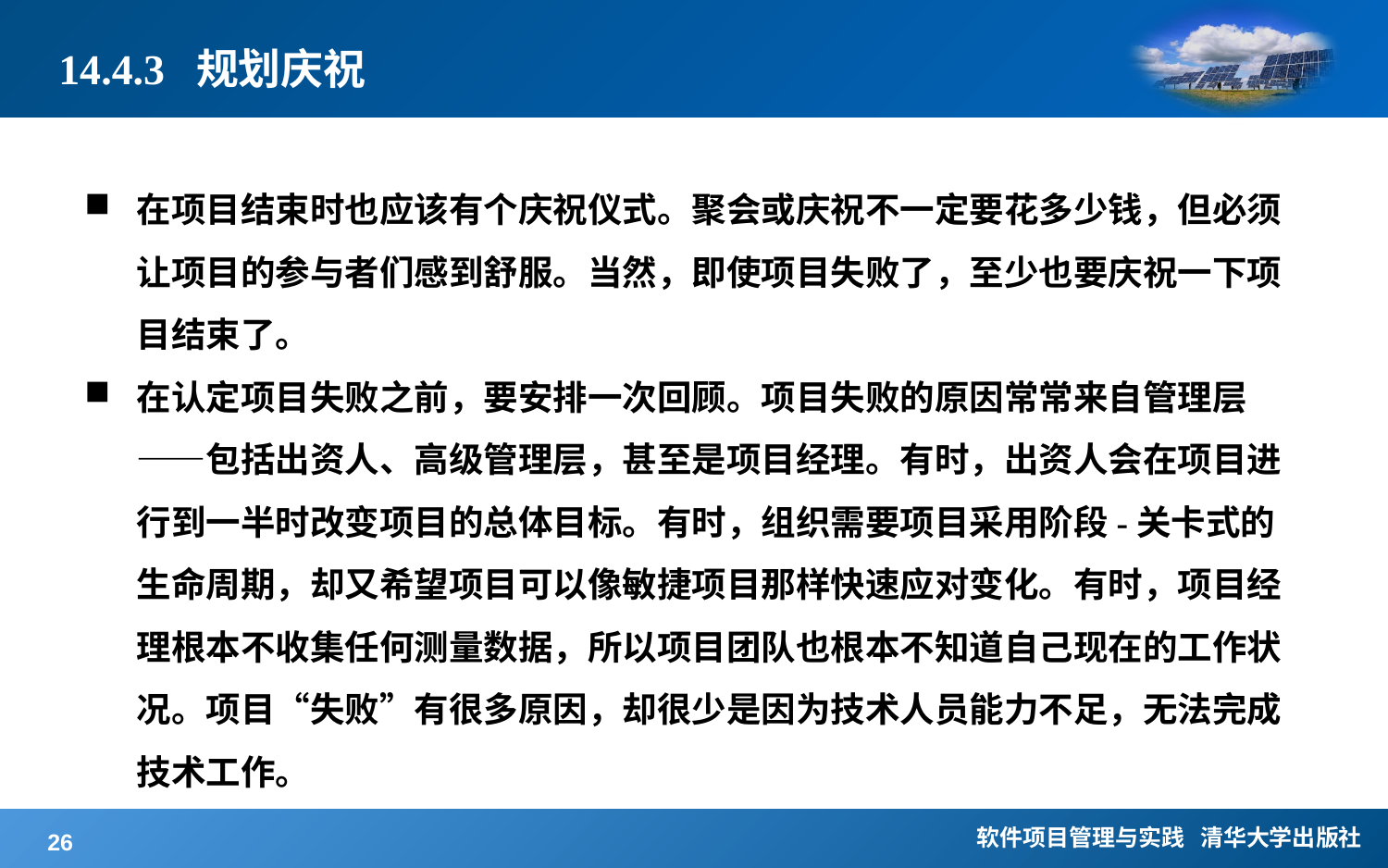

# 14.4.3  规划庆祝
在项目结束时也应该有个庆祝仪式。聚会或庆祝不一定要花多少钱，但必须让项目的参与者们感到舒服。当然，即使项目失败了，至少也要庆祝一下项目结束了。
在认定项目失败之前，要安排一次回顾。项目失败的原因常常来自管理层——包括出资人、高级管理层，甚至是项目经理。有时，出资人会在项目进行到一半时改变项目的总体目标。有时，组织需要项目采用阶段-关卡式的生命周期，却又希望项目可以像敏捷项目那样快速应对变化。有时，项目经理根本不收集任何测量数据，所以项目团队也根本不知道自己现在的工作状况。项目“失败”有很多原因，却很少是因为技术人员能力不足，无法完成技术工作。